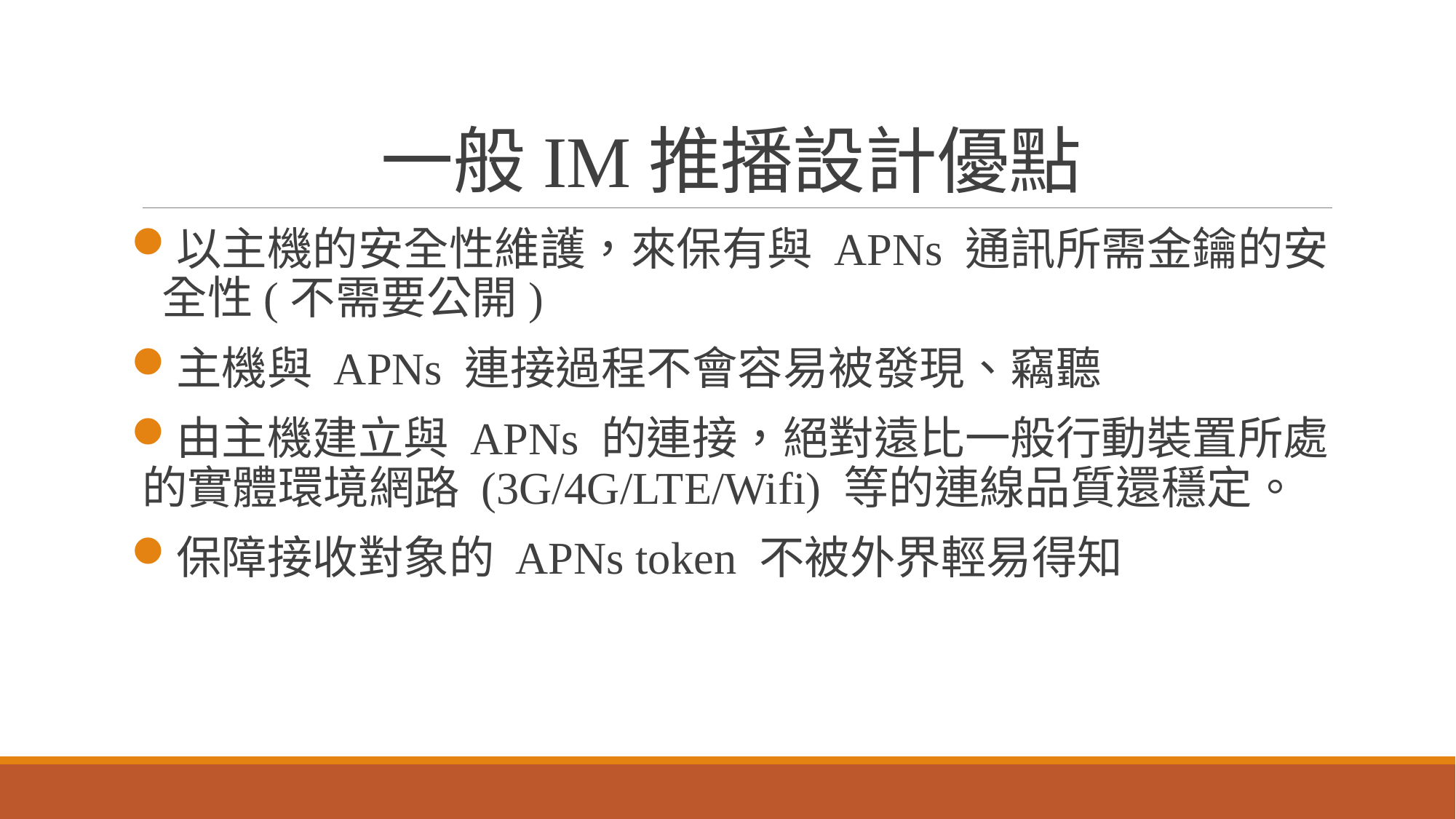

# 一般IM推播設計優點
以主機的安全性維護，來保有與 APNs 通訊所需金鑰的安   全性(不需要公開)
主機與 APNs 連接過程不會容易被發現、竊聽
由主機建立與 APNs 的連接，絕對遠比一般行動裝置所處的實體環境網路 (3G/4G/LTE/Wifi) 等的連線品質還穩定。
保障接收對象的 APNs token 不被外界輕易得知